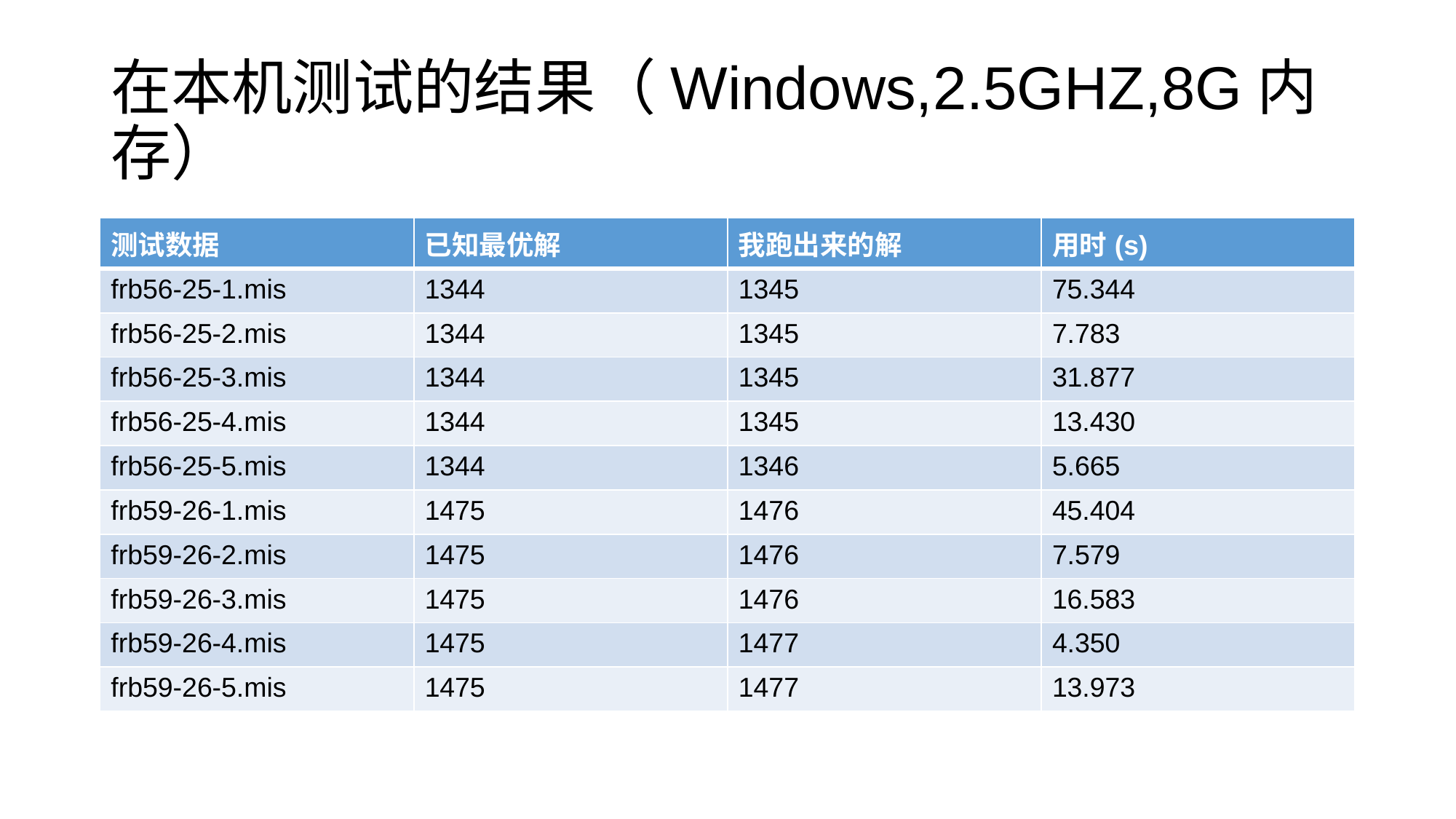

# 在本机测试的结果（Windows,2.5GHZ,8G内存）
| 测试数据 | 已知最优解 | 我跑出来的解 | 用时(s) |
| --- | --- | --- | --- |
| frb56-25-1.mis | 1344 | 1345 | 75.344 |
| frb56-25-2.mis | 1344 | 1345 | 7.783 |
| frb56-25-3.mis | 1344 | 1345 | 31.877 |
| frb56-25-4.mis | 1344 | 1345 | 13.430 |
| frb56-25-5.mis | 1344 | 1346 | 5.665 |
| frb59-26-1.mis | 1475 | 1476 | 45.404 |
| frb59-26-2.mis | 1475 | 1476 | 7.579 |
| frb59-26-3.mis | 1475 | 1476 | 16.583 |
| frb59-26-4.mis | 1475 | 1477 | 4.350 |
| frb59-26-5.mis | 1475 | 1477 | 13.973 |